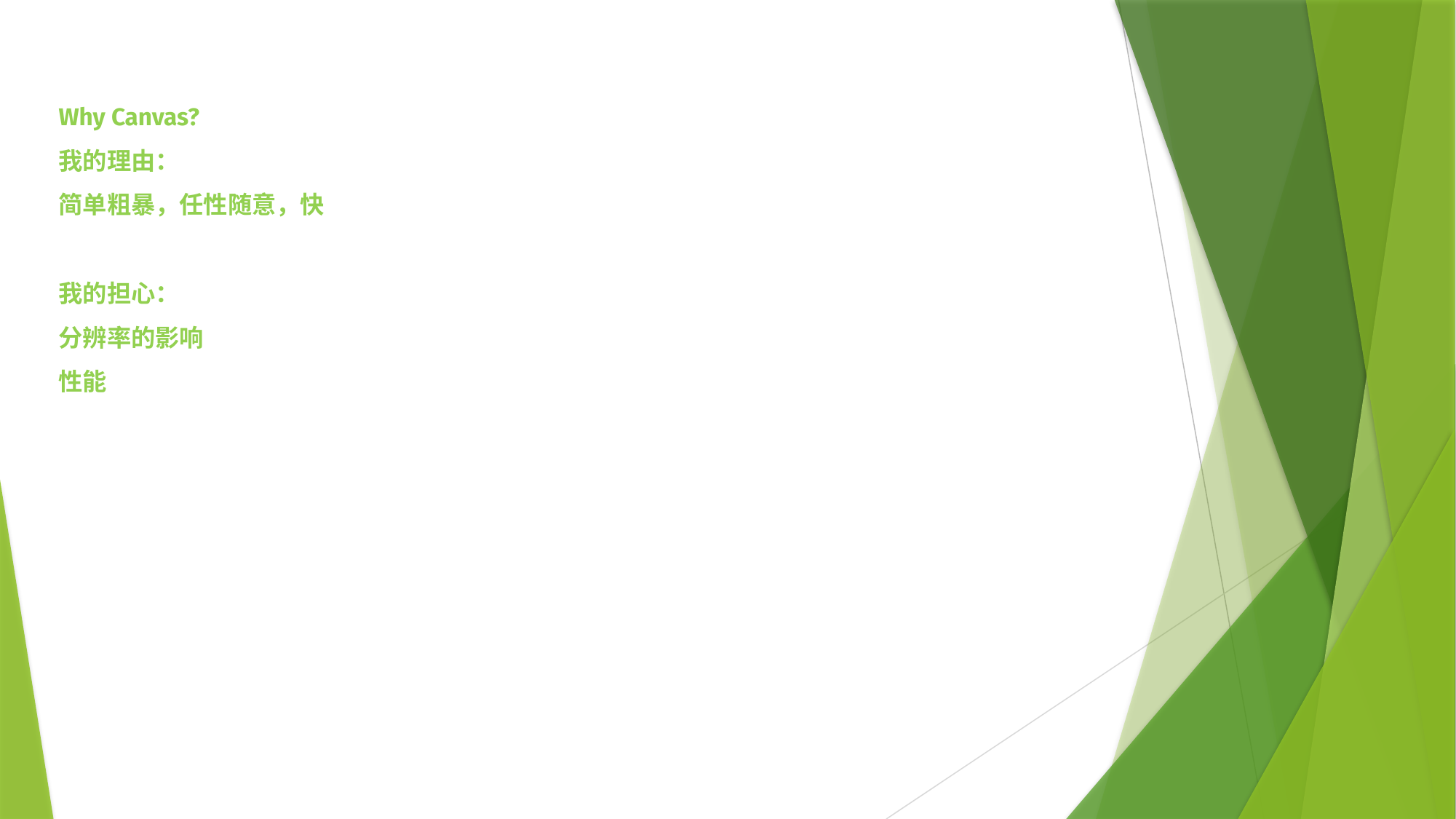

Why Canvas?
我的理由：
简单粗暴，任性随意，快

我的担心：
分辨率的影响
性能